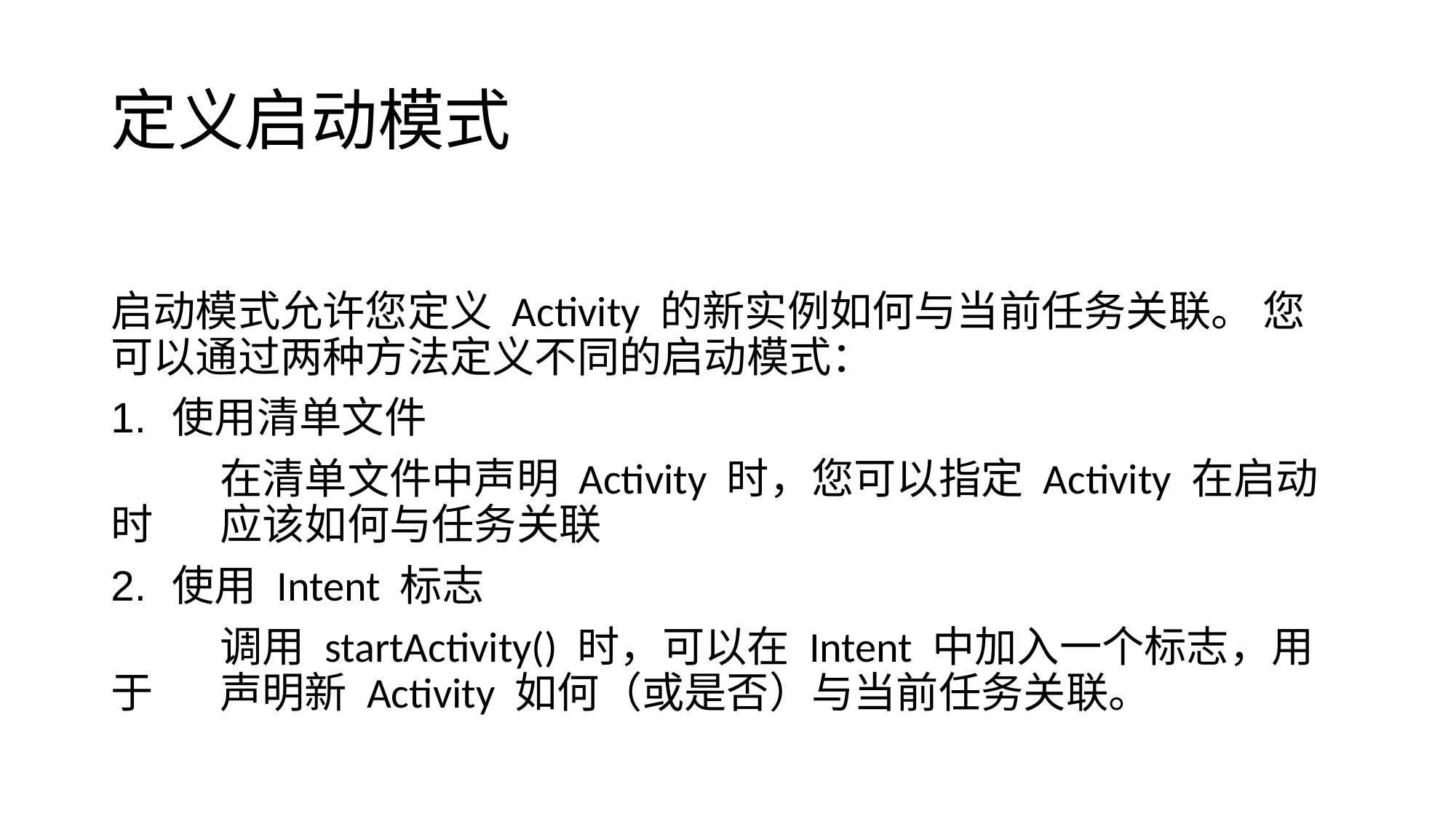

# 定义启动模式

启动模式允许您定义 Activity 的新实例如何与当前任务关联。 您可以通过两种方法定义不同的启动模式：
使用清单文件
	在清单文件中声明 Activity 时，您可以指定 Activity 在启动时	应该如何与任务关联
使用 Intent 标志
  	调用 startActivity() 时，可以在 Intent 中加入一个标志，用于	声明新 Activity 如何（或是否）与当前任务关联。